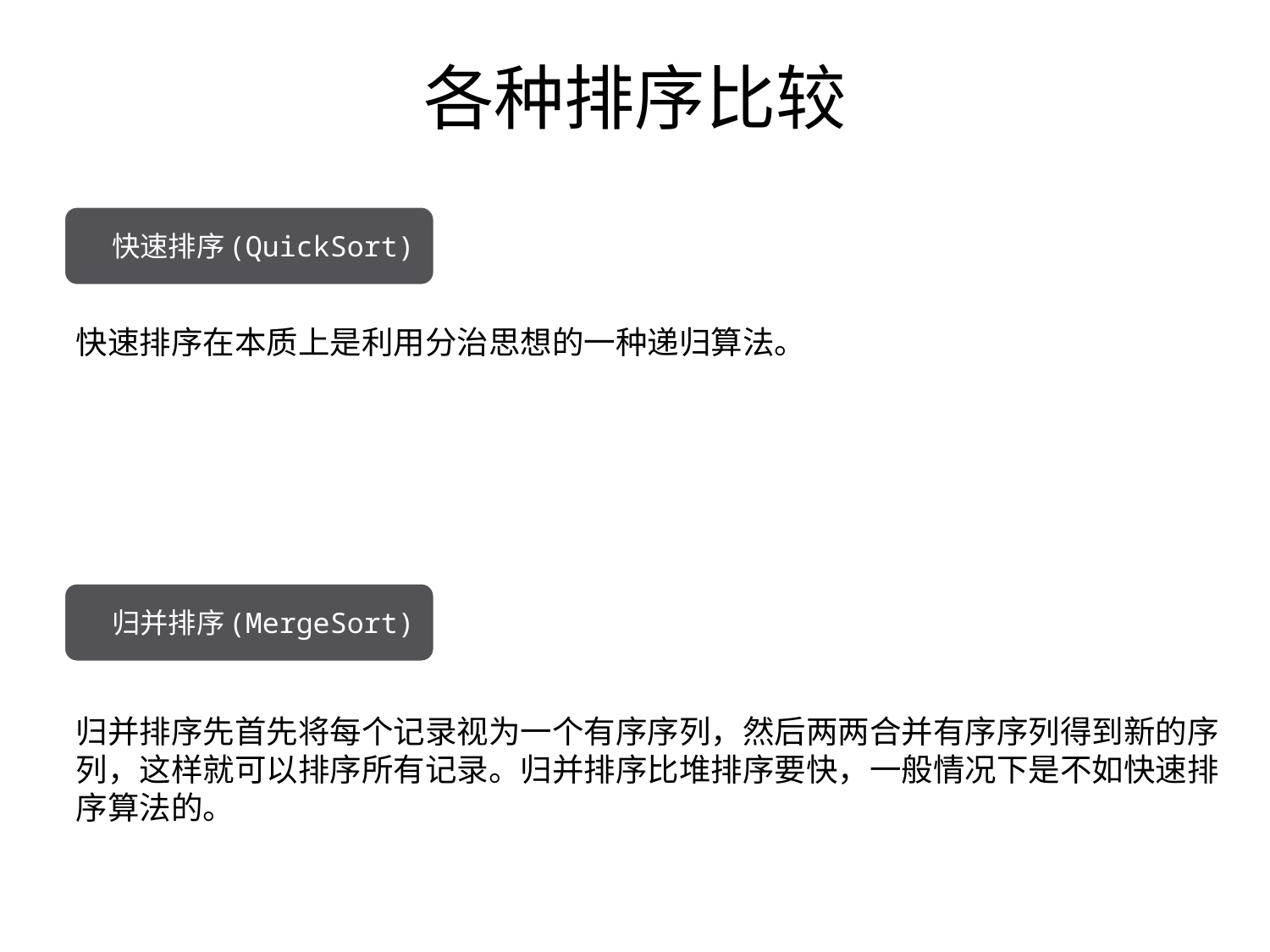

# 各种排序比较
快速排序(QuickSort)
快速排序在本质上是利用分治思想的一种递归算法。
归并排序(MergeSort)
归并排序先首先将每个记录视为一个有序序列，然后两两合并有序序列得到新的序列，这样就可以排序所有记录。归并排序比堆排序要快，一般情况下是不如快速排序算法的。